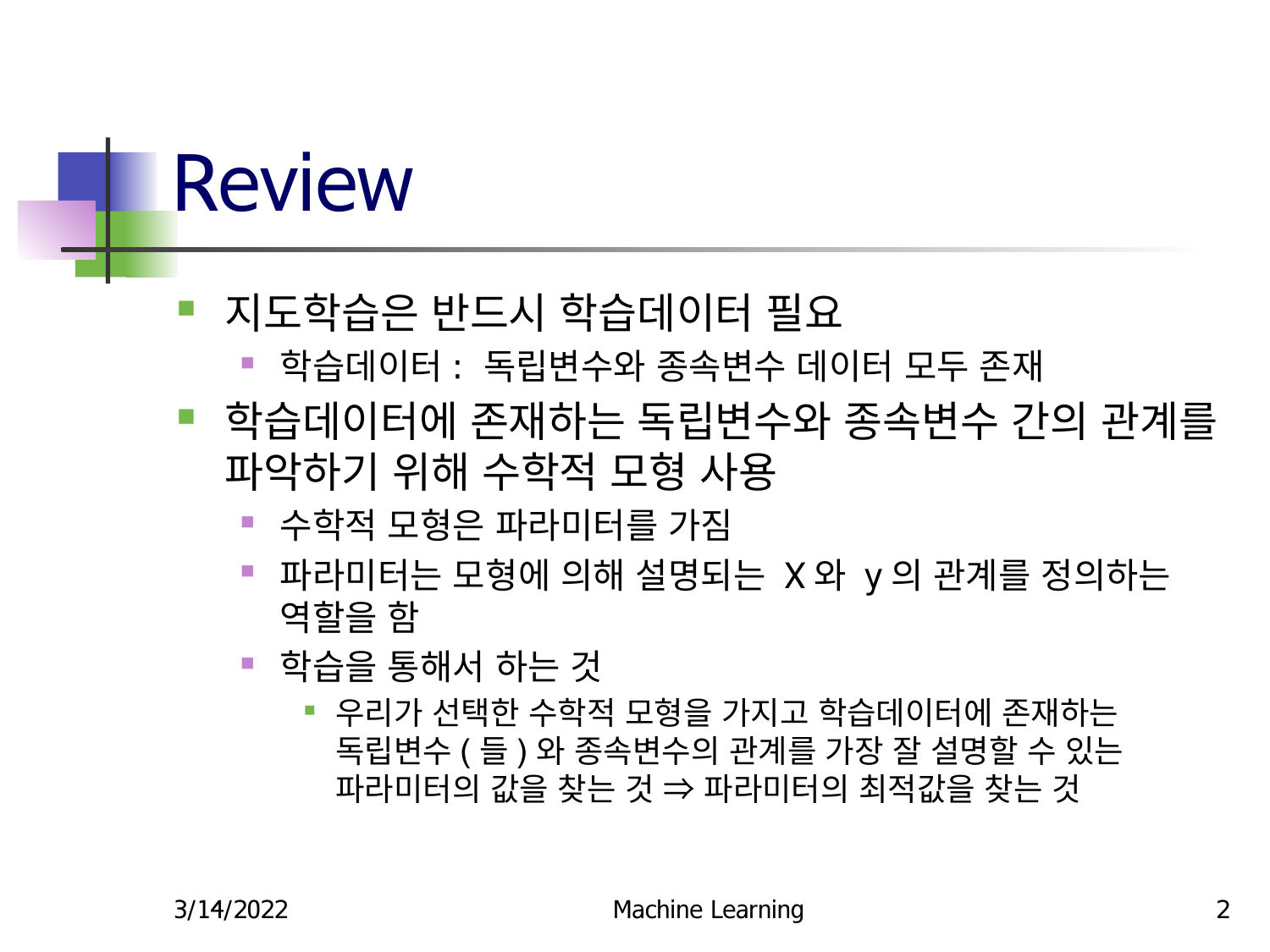

# Review
지도학습은 반드시 학습데이터 필요
학습데이터: 독립변수와 종속변수 데이터 모두 존재
학습데이터에 존재하는 독립변수와 종속변수 간의 관계를 파악하기 위해 수학적 모형 사용
수학적 모형은 파라미터를 가짐
파라미터는 모형에 의해 설명되는 X와 y의 관계를 정의하는 역할을 함
학습을 통해서 하는 것
우리가 선택한 수학적 모형을 가지고 학습데이터에 존재하는 독립변수(들)와 종속변수의 관계를 가장 잘 설명할 수 있는 파라미터의 값을 찾는 것 ⇒ 파라미터의 최적값을 찾는 것
3/14/2022
Machine Learning
2